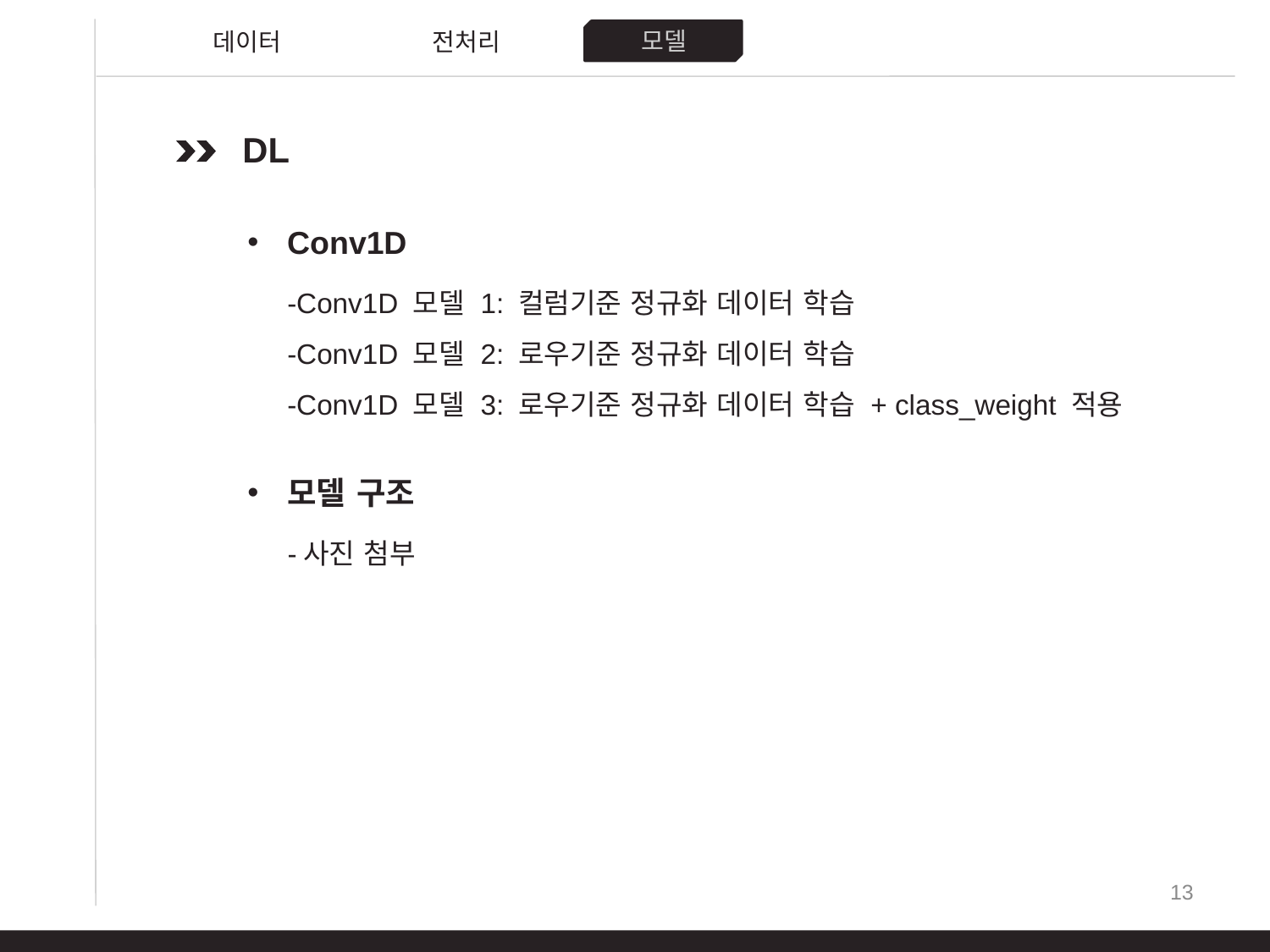

모델
데이터
전처리

DL

Conv1D
-Conv1D 모델 1: 컬럼기준 정규화 데이터 학습
-Conv1D 모델 2: 로우기준 정규화 데이터 학습
-Conv1D 모델 3: 로우기준 정규화 데이터 학습 + class_weight 적용
모델 구조
-사진 첨부
13